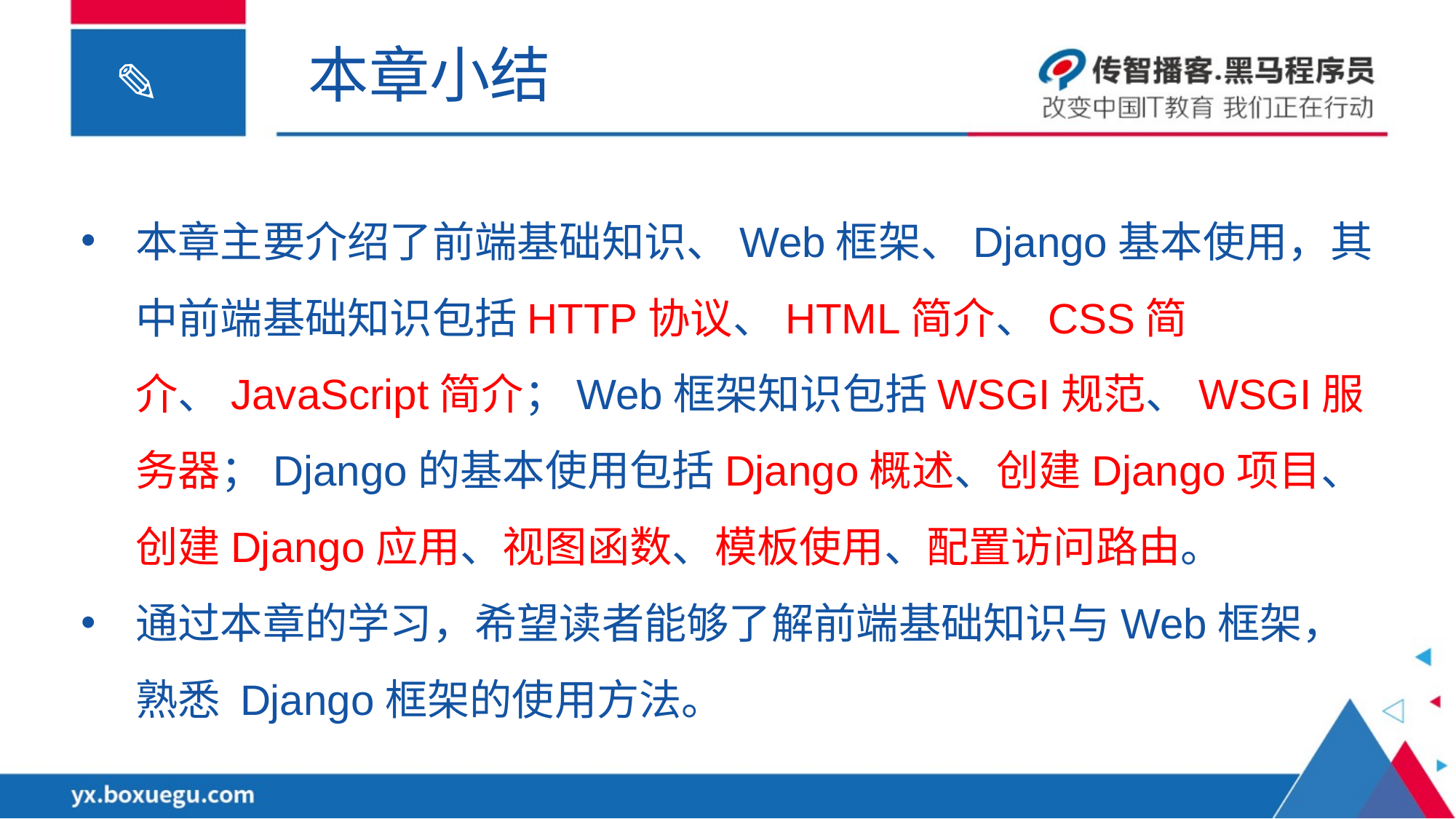

本章小结
本章主要介绍了前端基础知识、Web框架、Django基本使用，其中前端基础知识包括HTTP协议、HTML简介、CSS简介、JavaScript简介；Web框架知识包括WSGI规范、WSGI服务器；Django的基本使用包括Django概述、创建Django项目、创建Django应用、视图函数、模板使用、配置访问路由。
通过本章的学习，希望读者能够了解前端基础知识与Web框架，熟悉 Django框架的使用方法。